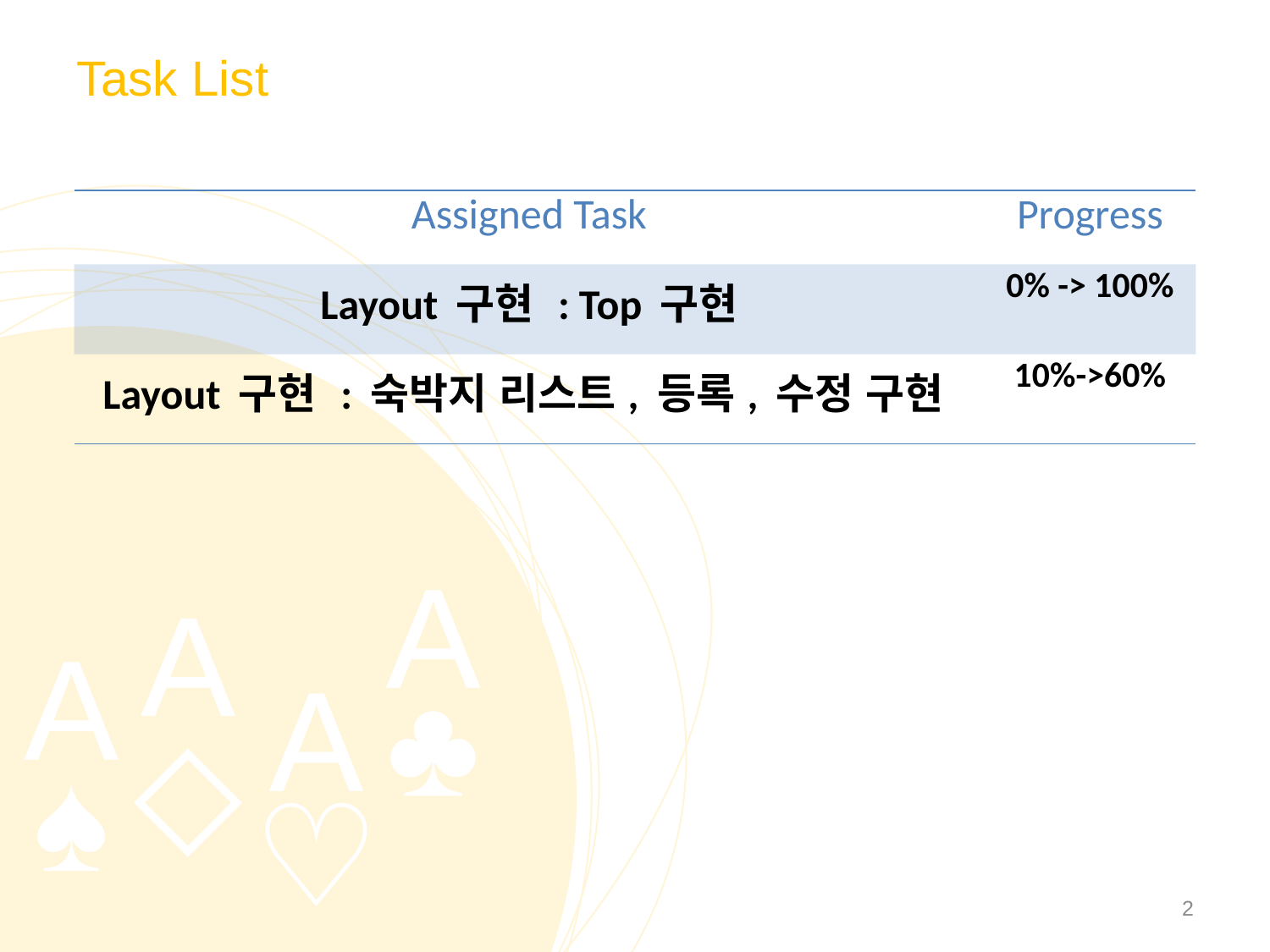

# Task List
| Assigned Task | Progress |
| --- | --- |
| Layout 구현 : Top 구현 | 0% -> 100% |
| Layout 구현 : 숙박지 리스트, 등록, 수정 구현 | 10%->60% |
2